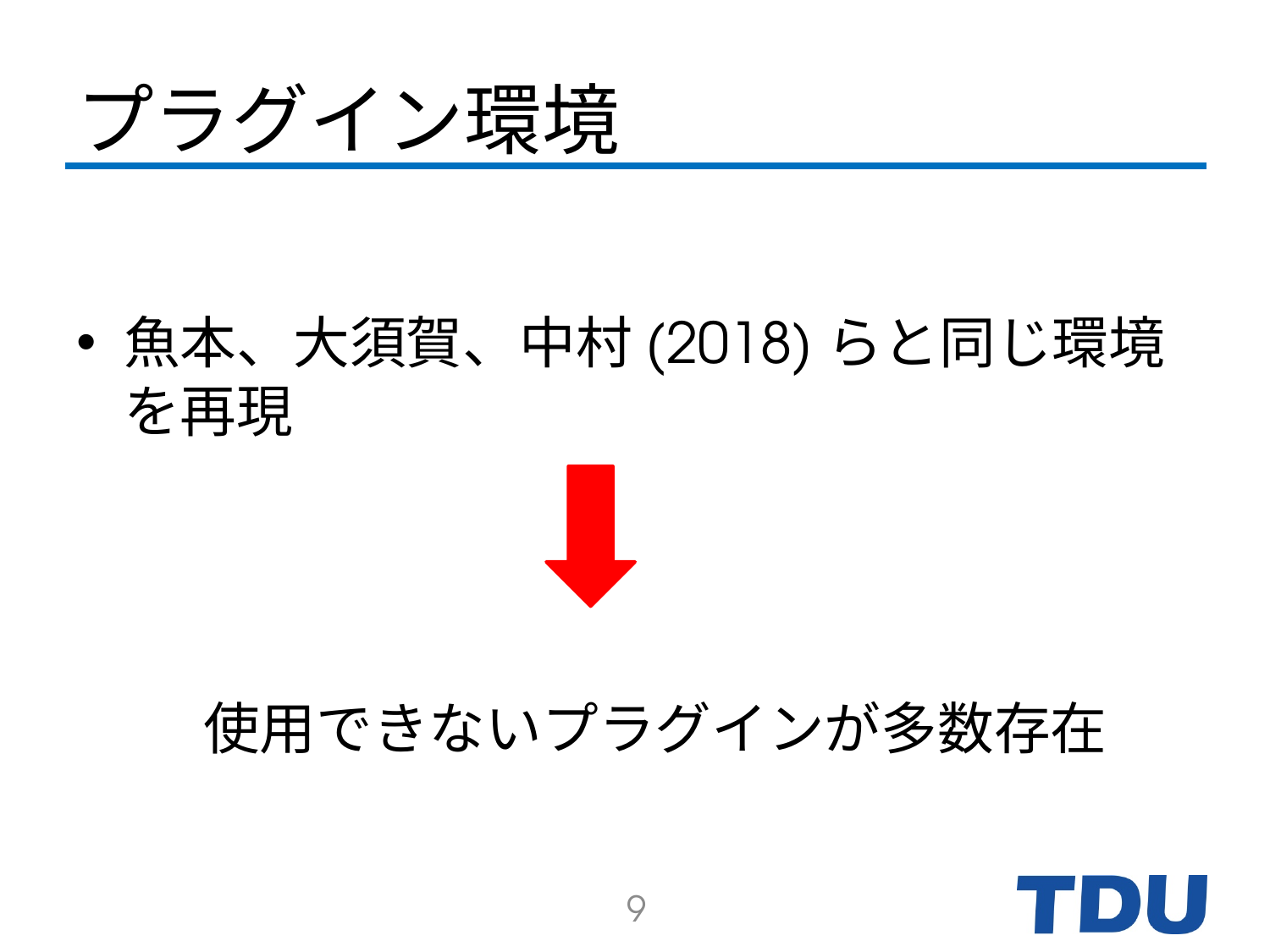

# プラグイン環境

魚本、大須賀、中村(2018)らと同じ環境を再現

	使用できないプラグインが多数存在

9